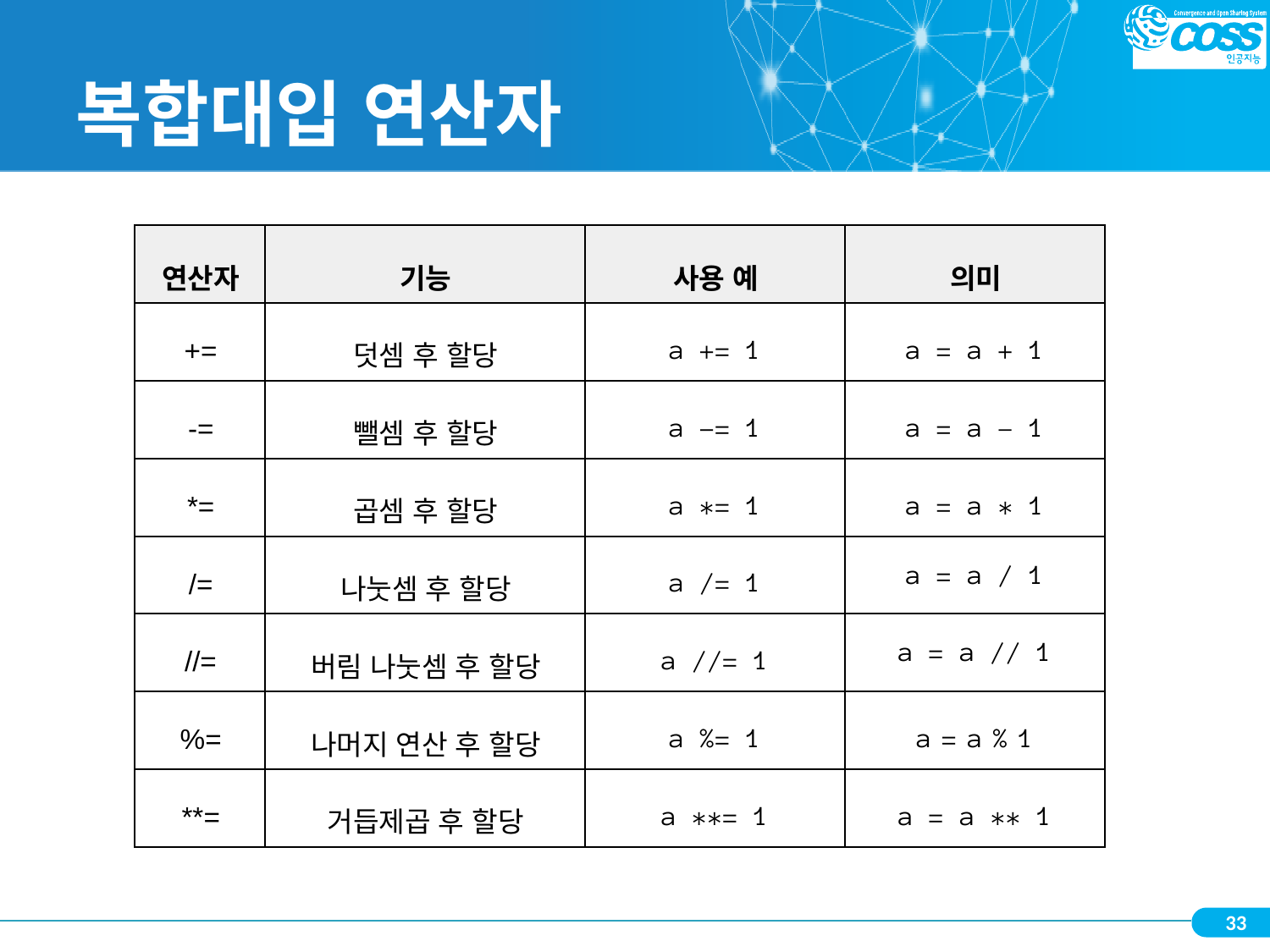

# 복합대입 연산자

| 연산자 | 기능 | 사용 예 | 의미 |
| --- | --- | --- | --- |
| += | 덧셈 후 할당 | a += 1 | a = a + 1 |
| -= | 뺄셈 후 할당 | a -= 1 | a = a – 1 |
| \*= | 곱셈 후 할당 | a \*= 1 | a = a \* 1 |
| /= | 나눗셈 후 할당 | a /= 1 | a = a / 1 |
| //= | 버림 나눗셈 후 할당 | a //= 1 | a = a // 1 |
| %= | 나머지 연산 후 할당 | a %= 1 | a = a % 1 |
| \*\*= | 거듭제곱 후 할당 | a \*\*= 1 | a = a \*\* 1 |